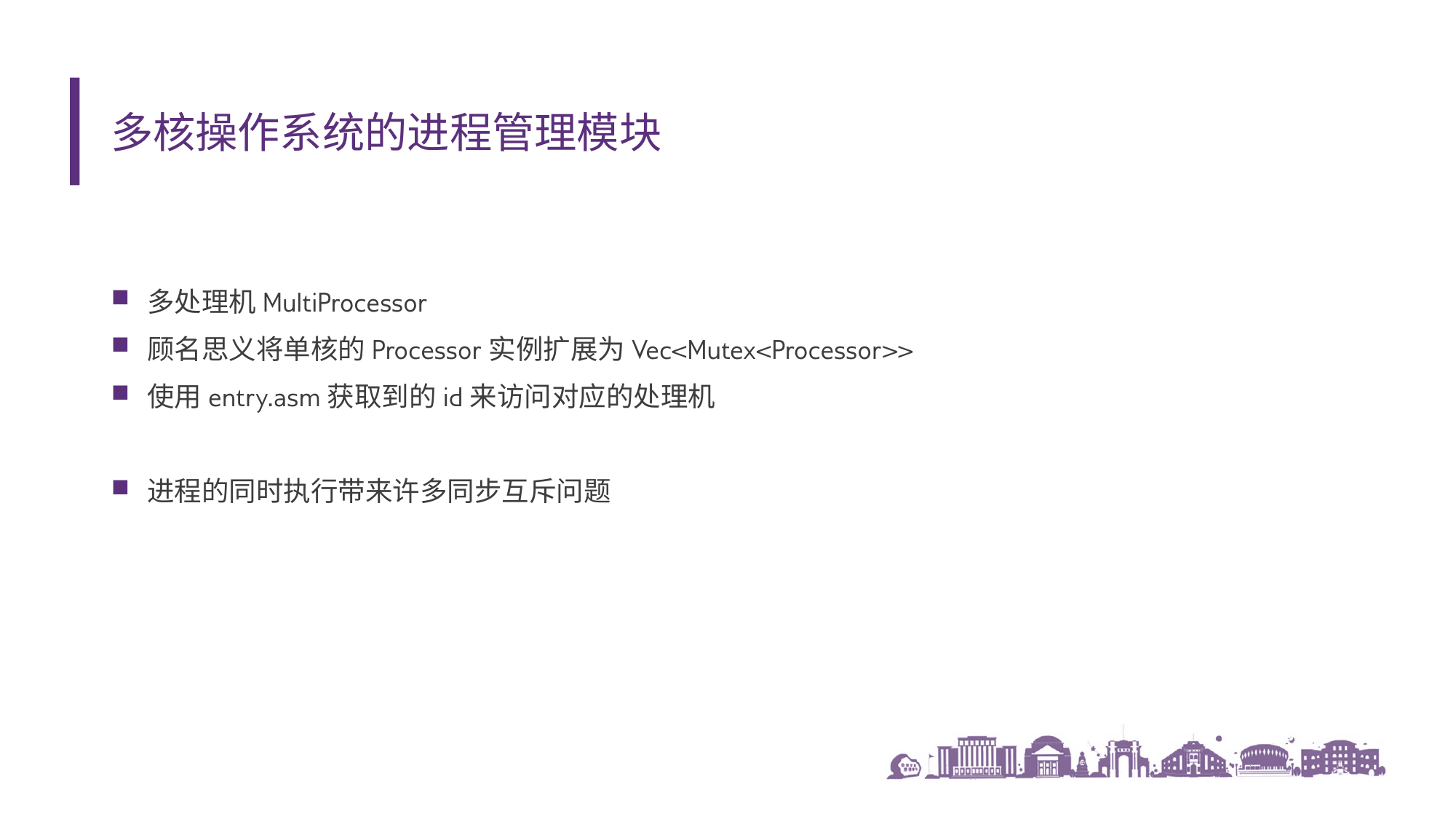

# 多核操作系统的进程管理模块

多处理机MultiProcessor
顾名思义将单核的Processor实例扩展为Vec<Mutex<Processor>>
使用entry.asm获取到的id来访问对应的处理机

进程的同时执行带来许多同步互斥问题